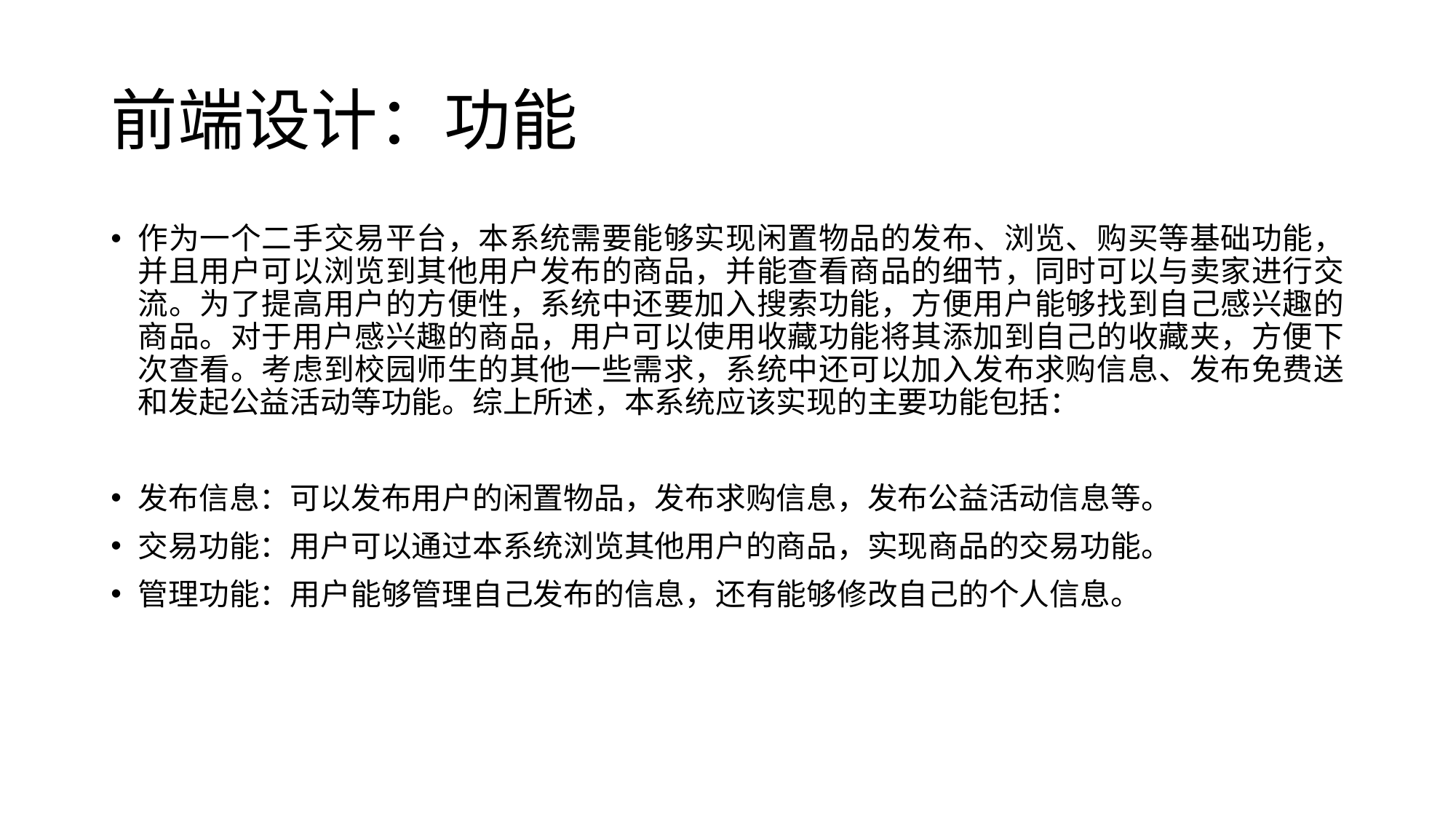

# 前端设计：功能
作为一个二手交易平台，本系统需要能够实现闲置物品的发布、浏览、购买等基础功能，并且用户可以浏览到其他用户发布的商品，并能查看商品的细节，同时可以与卖家进行交流。为了提高用户的方便性，系统中还要加入搜索功能，方便用户能够找到自己感兴趣的商品。对于用户感兴趣的商品，用户可以使用收藏功能将其添加到自己的收藏夹，方便下次查看。考虑到校园师生的其他一些需求，系统中还可以加入发布求购信息、发布免费送和发起公益活动等功能。综上所述，本系统应该实现的主要功能包括：

发布信息：可以发布用户的闲置物品，发布求购信息，发布公益活动信息等。
交易功能：用户可以通过本系统浏览其他用户的商品，实现商品的交易功能。
管理功能：用户能够管理自己发布的信息，还有能够修改自己的个人信息。